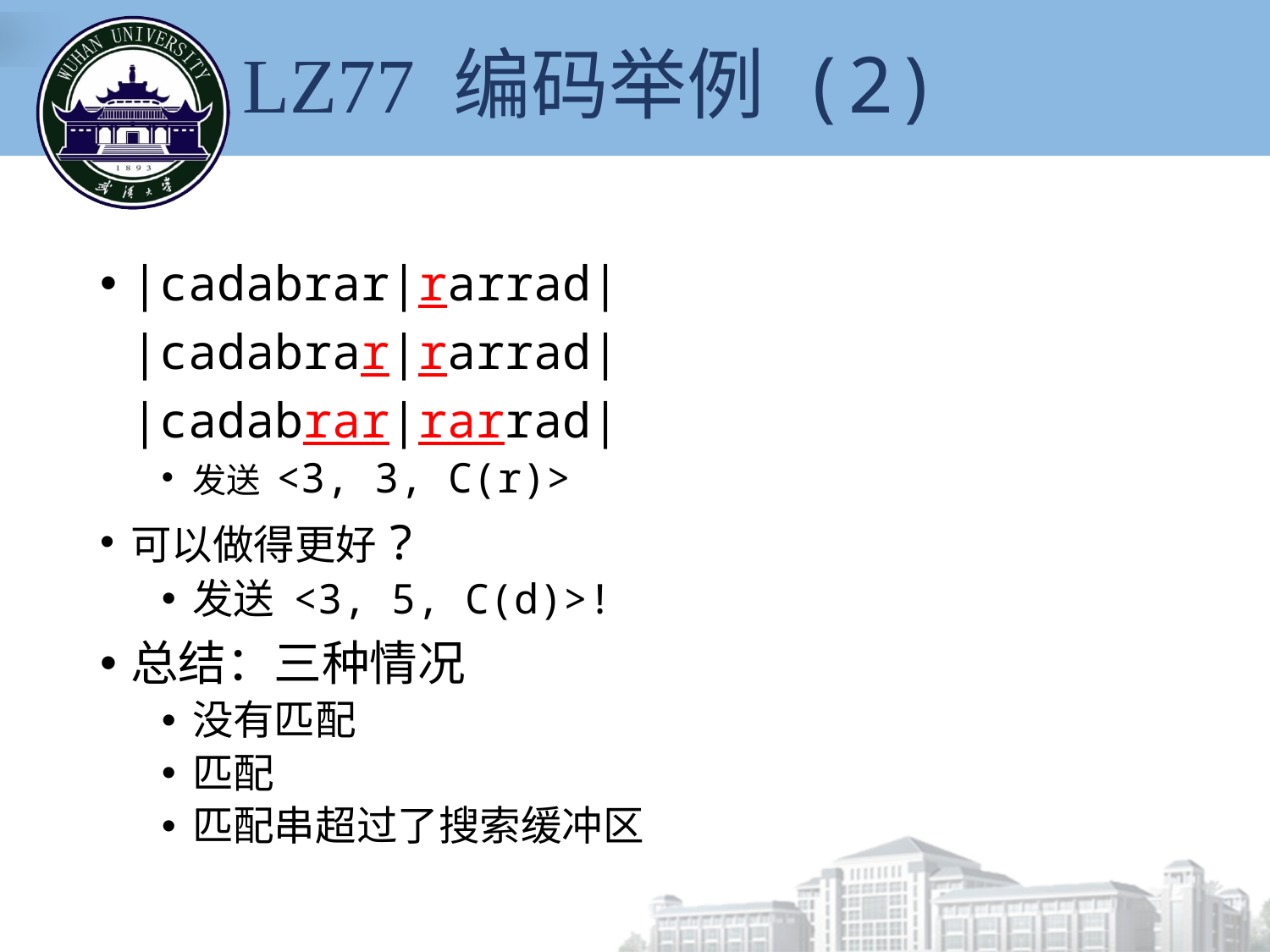

# LZ77 编码举例 (2)
|cadabrar|rarrad|
	|cadabrar|rarrad|
	|cadabrar|rarrad|
发送 <3, 3, C(r)>
可以做得更好?
发送 <3, 5, C(d)>!
总结：三种情况
没有匹配
匹配
匹配串超过了搜索缓冲区